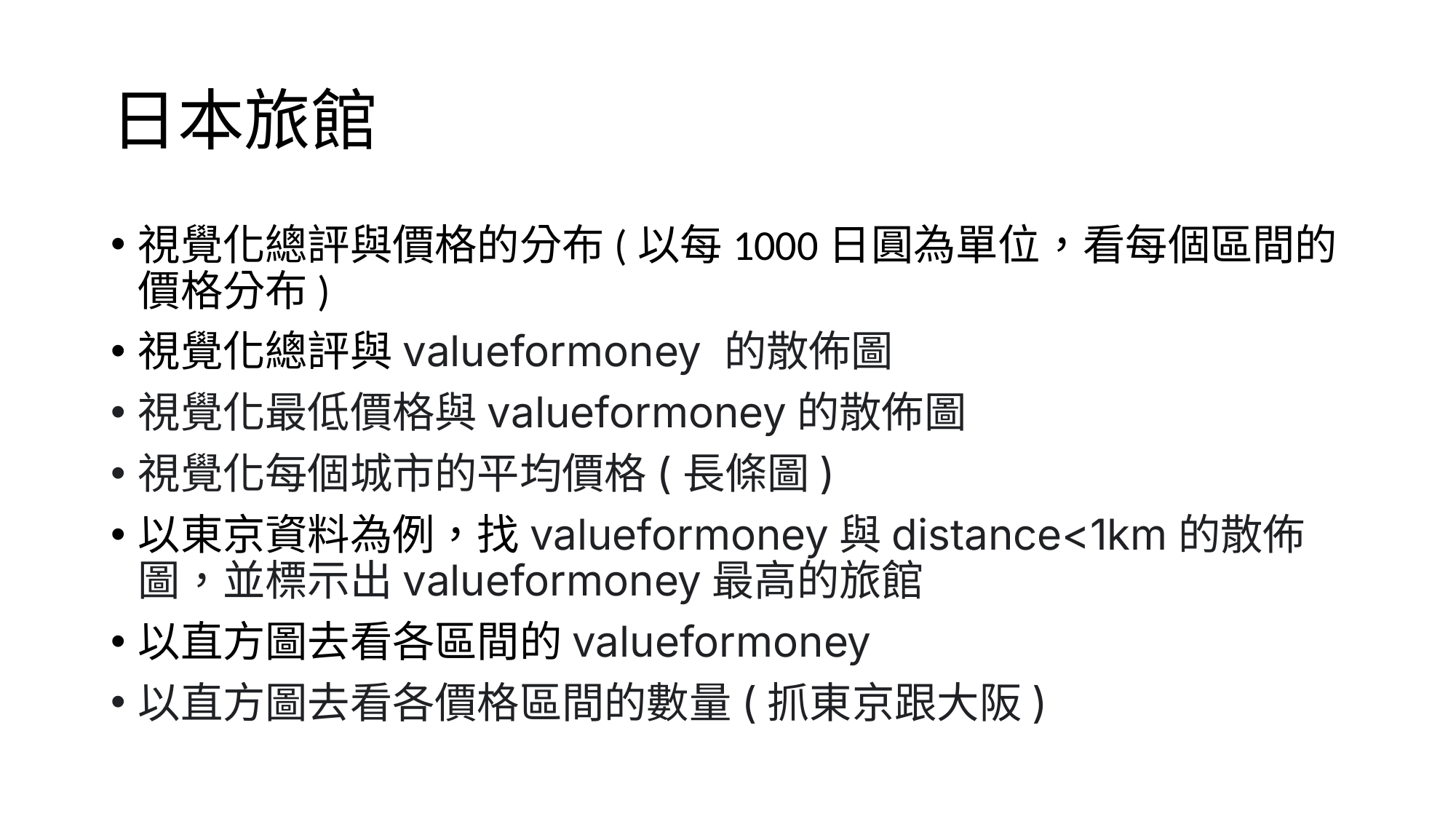

# 日本旅館
視覺化總評與價格的分布(以每1000日圓為單位，看每個區間的價格分布)
視覺化總評與valueformoney 的散佈圖
視覺化最低價格與valueformoney的散佈圖
視覺化每個城市的平均價格(長條圖)
以東京資料為例，找valueformoney與distance<1km的散佈圖，並標示出valueformoney最高的旅館
以直方圖去看各區間的valueformoney
以直方圖去看各價格區間的數量(抓東京跟大阪)